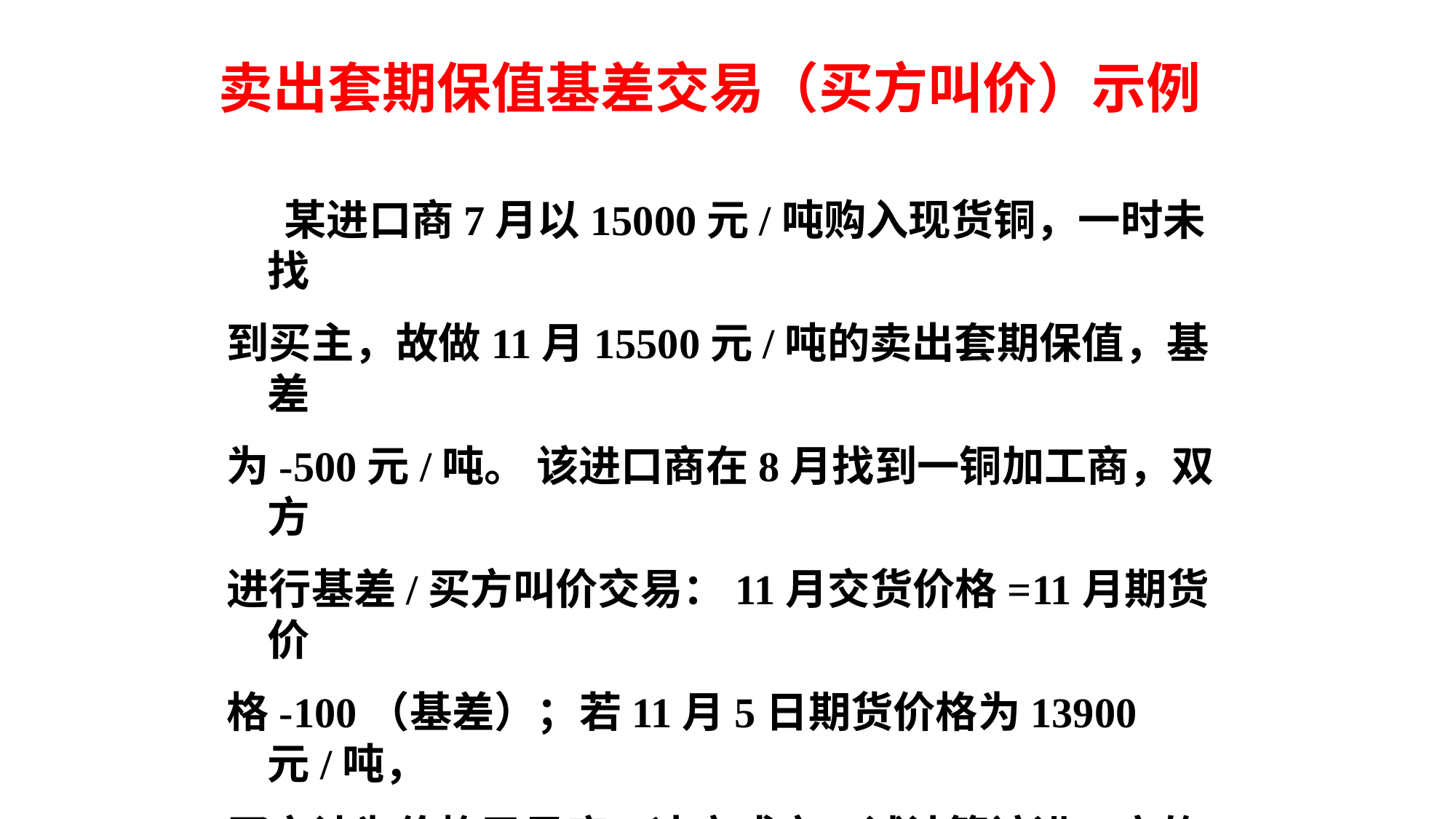

# 卖出套期保值基差交易（买方叫价）示例
     某进口商7月以15000元/吨购入现货铜，一时未找
到买主，故做11月15500元/吨的卖出套期保值，基差
为-500元/吨。 该进口商在8月找到一铜加工商，双方
进行基差/买方叫价交易：11月交货价格=11月期货价
格-100（基差）；若11月5日期货价格为13900元/吨，
买方认为价格已见底，决定成交，试计算该进口商的
盈亏状况？